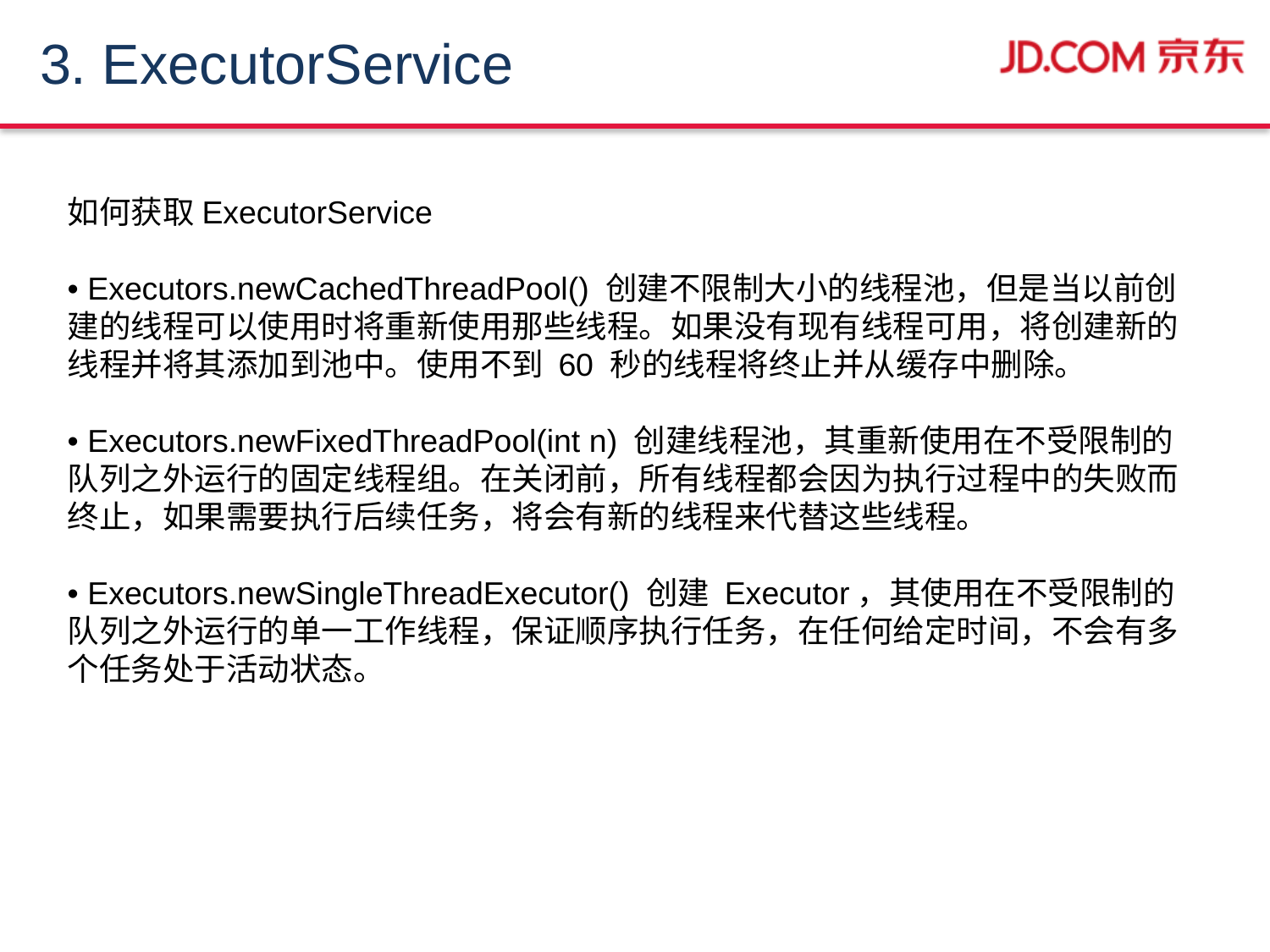

# 3. ExecutorService
如何获取ExecutorService

• Executors.newCachedThreadPool() 创建不限制大小的线程池，但是当以前创建的线程可以使用时将重新使用那些线程。如果没有现有线程可用，将创建新的线程并将其添加到池中。使用不到 60 秒的线程将终止并从缓存中删除。

• Executors.newFixedThreadPool(int n) 创建线程池，其重新使用在不受限制的队列之外运行的固定线程组。在关闭前，所有线程都会因为执行过程中的失败而终止，如果需要执行后续任务，将会有新的线程来代替这些线程。

• Executors.newSingleThreadExecutor() 创建 Executor，其使用在不受限制的队列之外运行的单一工作线程，保证顺序执行任务，在任何给定时间，不会有多个任务处于活动状态。